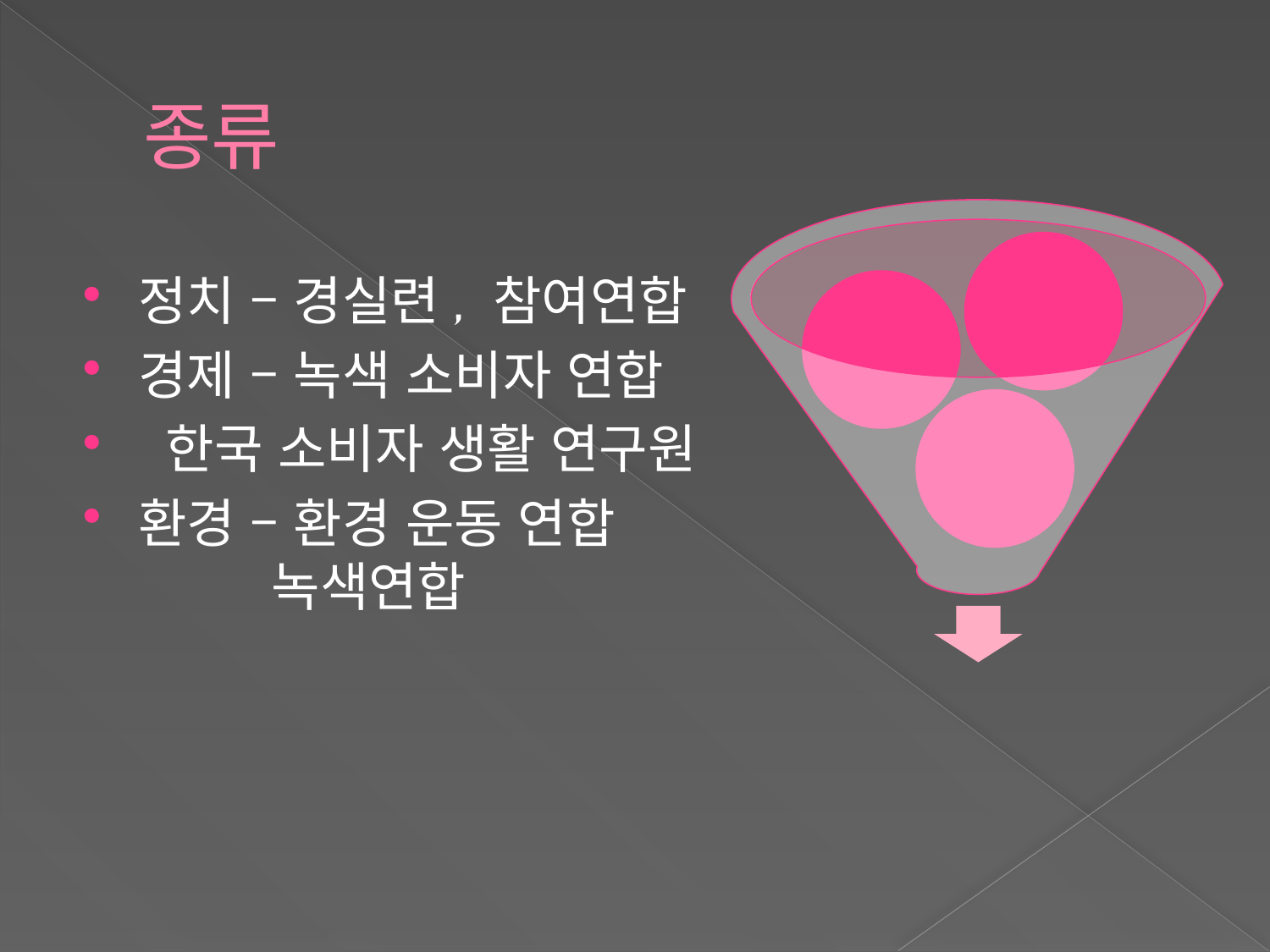

# 종류

정치 – 경실련, 참여연합
경제 – 녹색 소비자 연합
 한국 소비자 생활 연구원
환경 – 환경 운동 연합
         녹색연합